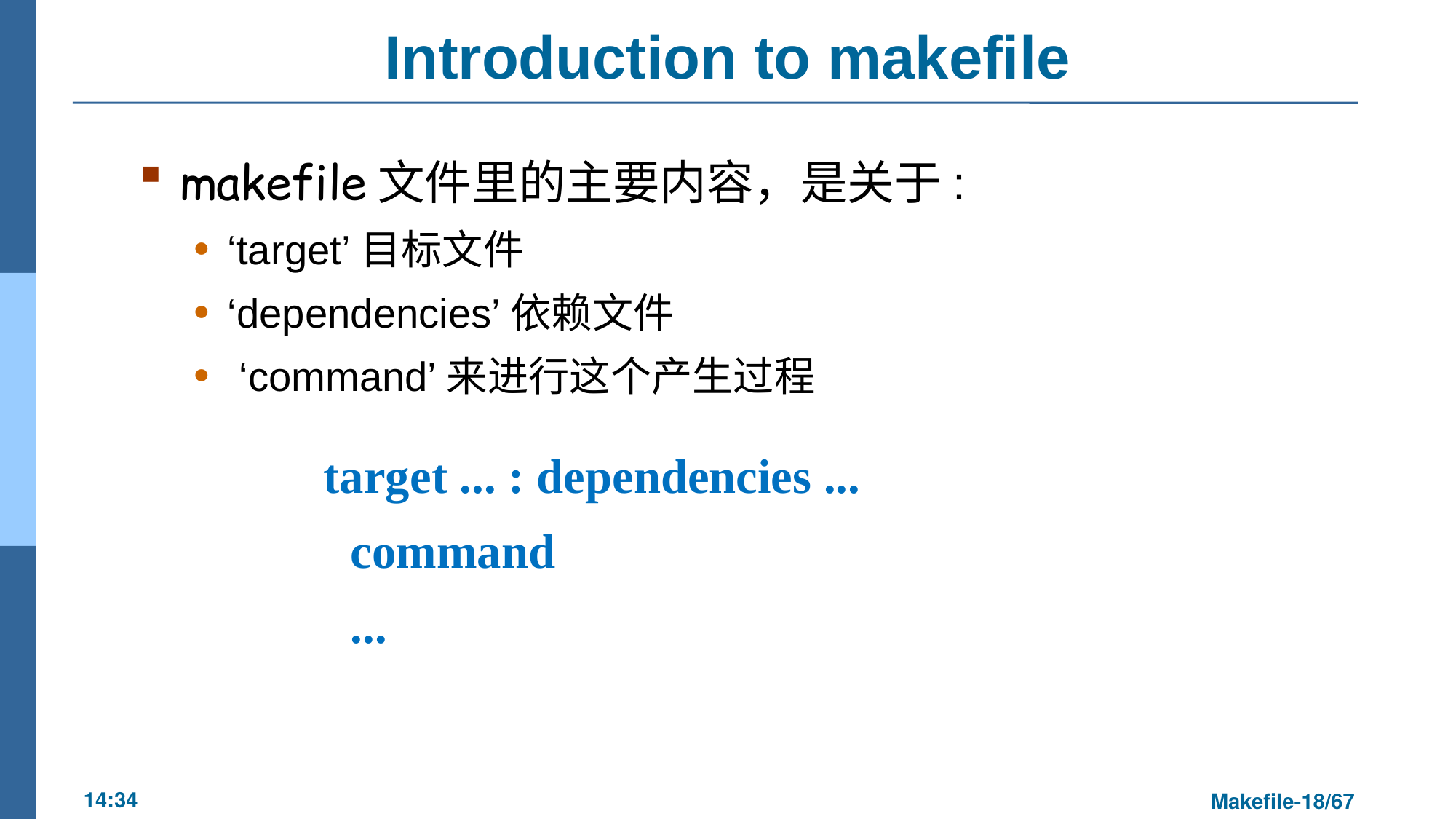

# Introduction to makefile
makefile文件里的主要内容，是关于:
‘target’目标文件
‘dependencies’依赖文件
 ‘command’来进行这个产生过程

target ... : dependencies ...
	command
	...